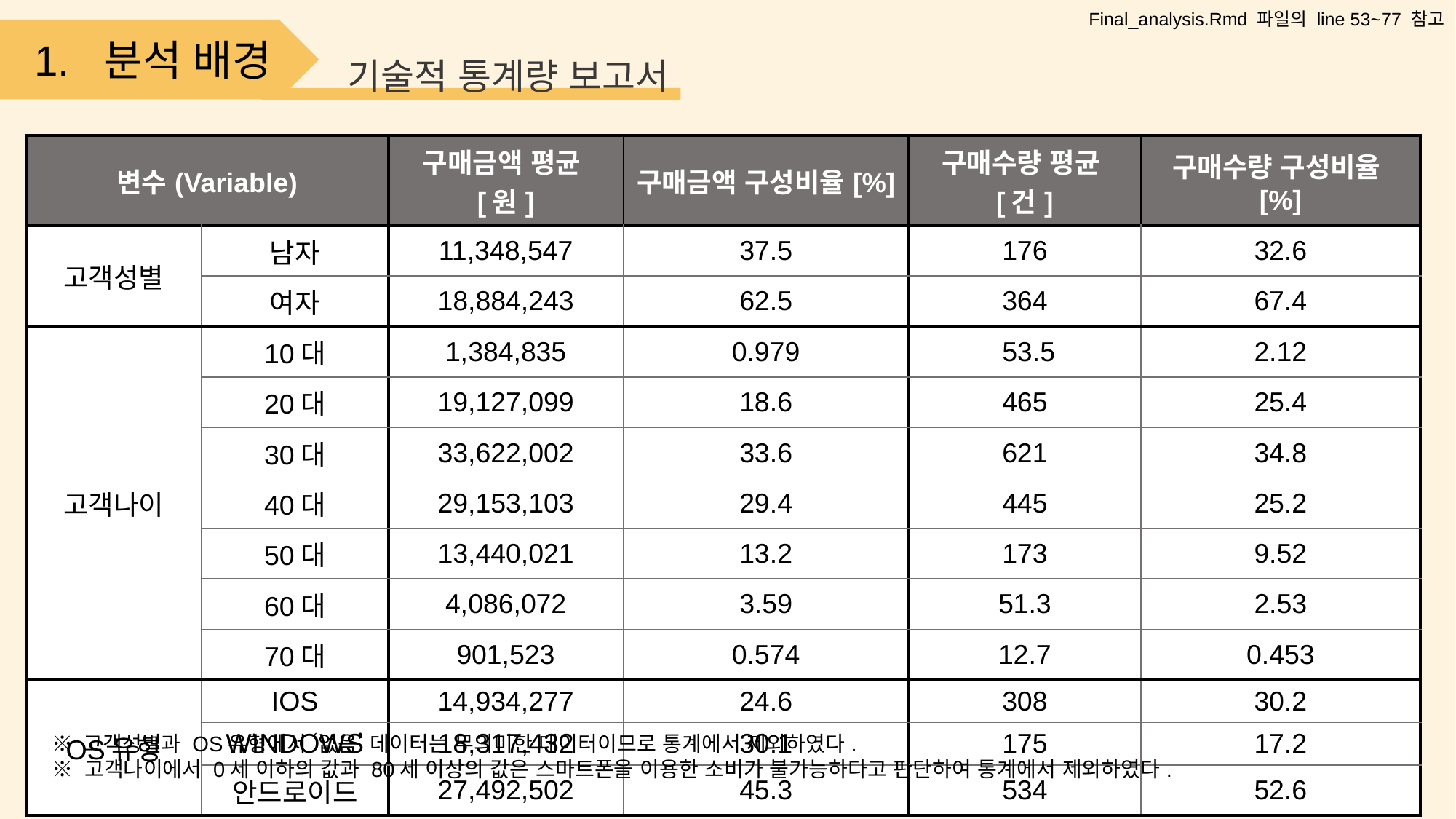

Final_analysis.Rmd 파일의 line 53~77 참고

  1.  분석 배경

기술적 통계량 보고서

| 변수(Variable) |  | 구매금액 평균[원] | 구매금액 구성비율[%] | 구매수량 평균[건] | 구매수량 구성비율[%] |
| --- | --- | --- | --- | --- | --- |
| 고객성별 | 남자 | 11,348,547 | 37.5 | 176 | 32.6 |
|  | 여자 | 18,884,243 | 62.5 | 364 | 67.4 |
| 고객나이 | 10대 | 1,384,835 | 0.979 | 53.5 | 2.12 |
|  | 20대 | 19,127,099 | 18.6 | 465 | 25.4 |
|  | 30대 | 33,622,002 | 33.6 | 621 | 34.8 |
|  | 40대 | 29,153,103 | 29.4 | 445 | 25.2 |
|  | 50대 | 13,440,021 | 13.2 | 173 | 9.52 |
|  | 60대 | 4,086,072 | 3.59 | 51.3 | 2.53 |
|  | 70대 | 901,523 | 0.574 | 12.7 | 0.453 |
| OS유형 | IOS | 14,934,277 | 24.6 | 308 | 30.2 |
|  | WINDOWS | 18,317,432 | 30.1 | 175 | 17.2 |
|  | 안드로이드 | 27,492,502 | 45.3 | 534 | 52.6 |
※ 고객성별과 OS유형에서 ‘없음’ 데이터는 무의미한 데이터이므로 통계에서 제외하였다.
※ 고객나이에서 0세 이하의 값과 80세 이상의 값은 스마트폰을 이용한 소비가 불가능하다고 판단하여 통계에서 제외하였다.